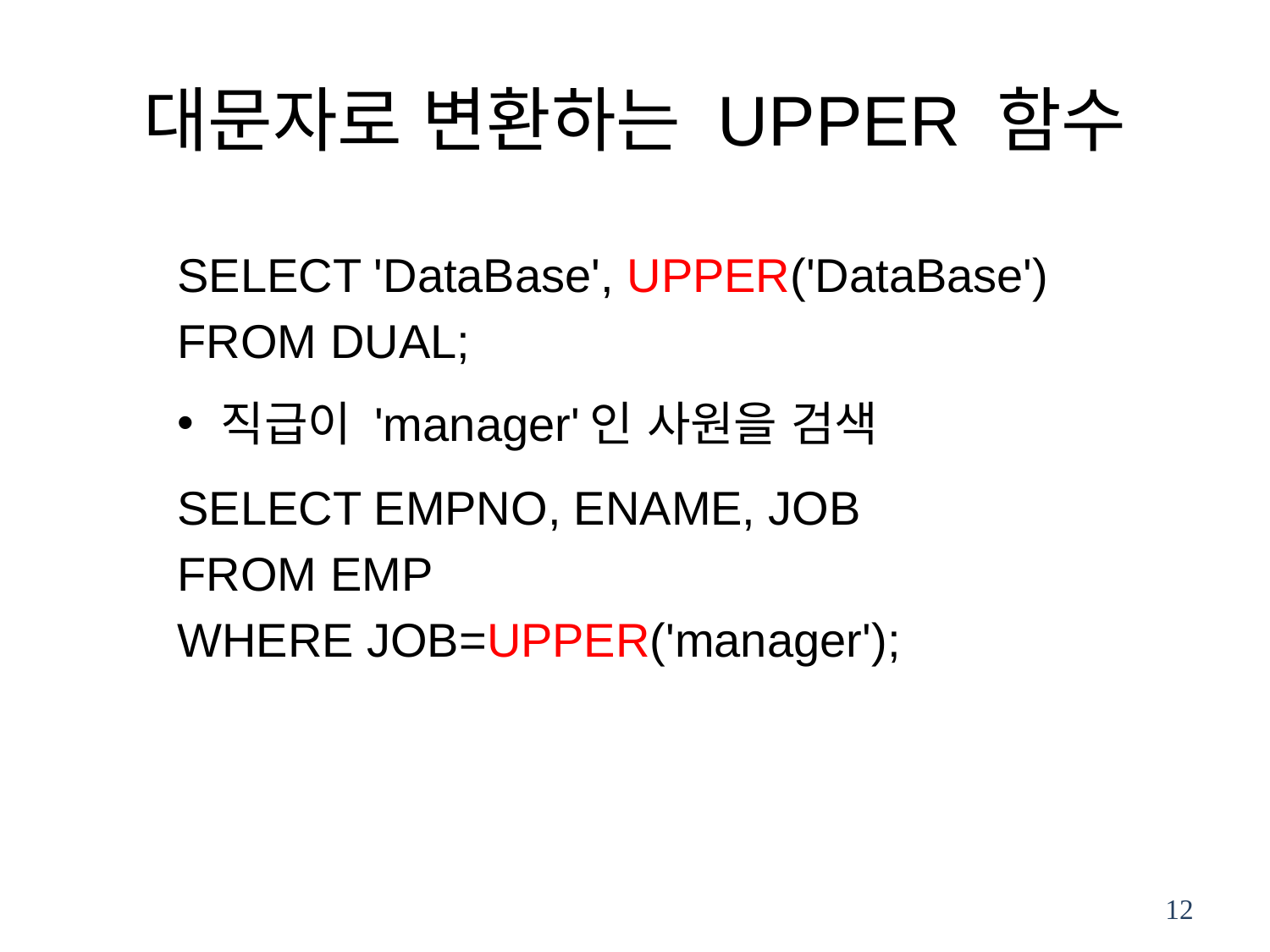

# 대문자로 변환하는 UPPER 함수
SELECT 'DataBase', UPPER('DataBase')
FROM DUAL;

직급이 'manager'인 사원을 검색

SELECT EMPNO, ENAME, JOB
FROM EMP
WHERE JOB=UPPER('manager');

12